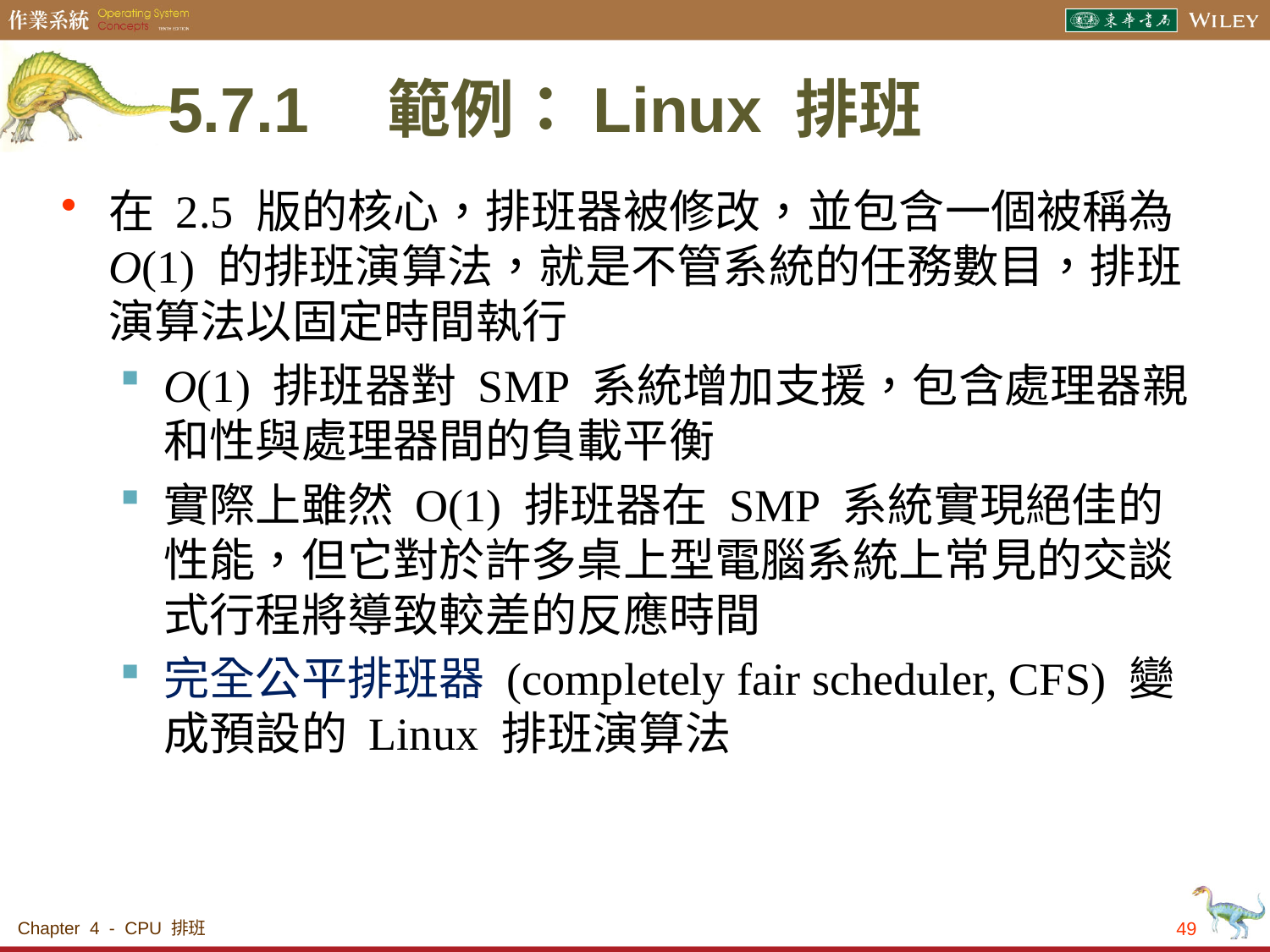

# 5.7.1　範例：Linux 排班
在 2.5 版的核心，排班器被修改，並包含一個被稱為 O(1) 的排班演算法，就是不管系統的任務數目，排班演算法以固定時間執行
O(1) 排班器對 SMP 系統增加支援，包含處理器親和性與處理器間的負載平衡
實際上雖然 O(1) 排班器在 SMP 系統實現絕佳的性能，但它對於許多桌上型電腦系統上常見的交談式行程將導致較差的反應時間
完全公平排班器 (completely fair scheduler, CFS) 變成預設的 Linux 排班演算法
Chapter  4  -  CPU 排班
49